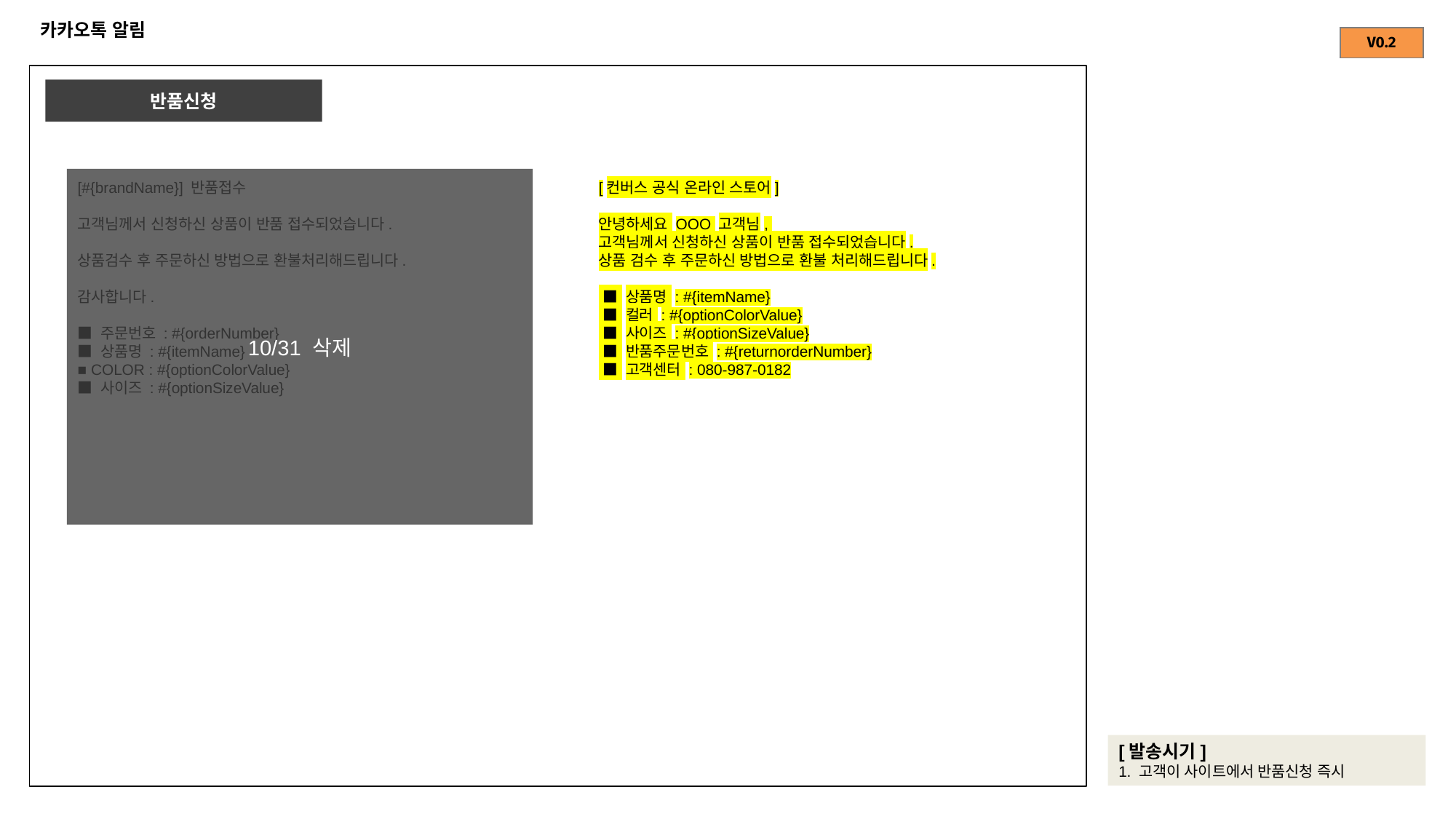

# 카카오톡 알림
| V0.2 |
| --- |

반품신청
10/31 삭제
[#{brandName}] 반품접수

고객님께서 신청하신 상품이 반품 접수되었습니다.

상품검수 후 주문하신 방법으로 환불처리해드립니다.

감사합니다.

■ 주문번호 : #{orderNumber}
■ 상품명 : #{itemName}
■ COLOR : #{optionColorValue}
■ 사이즈 : #{optionSizeValue}
[컨버스 공식 온라인 스토어]

안녕하세요 OOO 고객님,
고객님께서 신청하신 상품이 반품 접수되었습니다.
상품 검수 후 주문하신 방법으로 환불 처리해드립니다.

 ■ 상품명 : #{itemName}
 ■ 컬러 : #{optionColorValue}
 ■ 사이즈 : #{optionSizeValue}
 ■ 반품주문번호 : #{returnorderNumber}
 ■ 고객센터 : 080-987-0182

[발송시기]
1. 고객이 사이트에서 반품신청 즉시